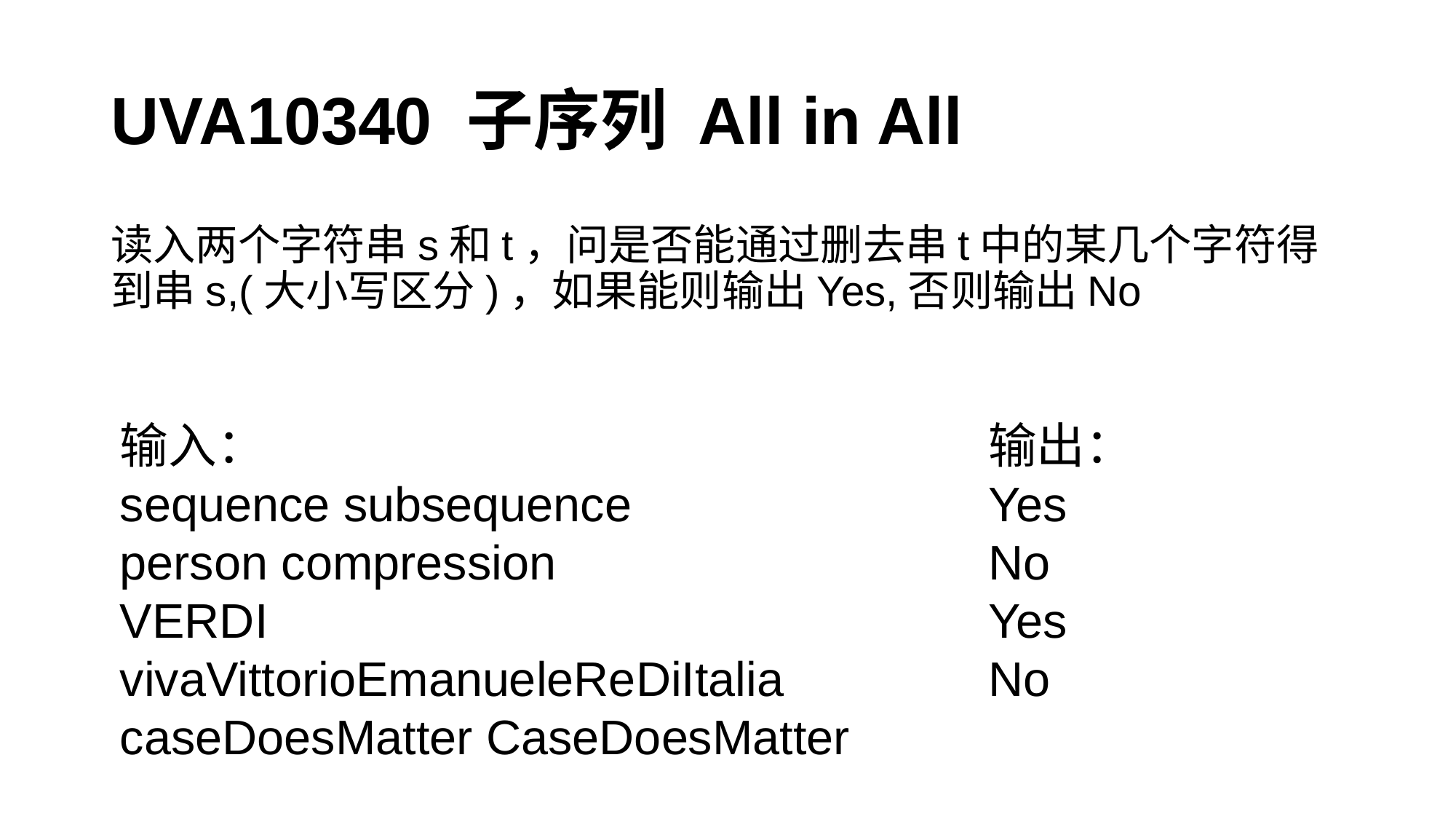

# UVA10340 子序列 All in All
读入两个字符串s和t，问是否能通过删去串t中的某几个字符得到串s,(大小写区分)，如果能则输出Yes,否则输出No
输入：
sequence subsequence
person compression
VERDI vivaVittorioEmanueleReDiItalia
caseDoesMatter CaseDoesMatter
输出：
Yes
No
Yes
No